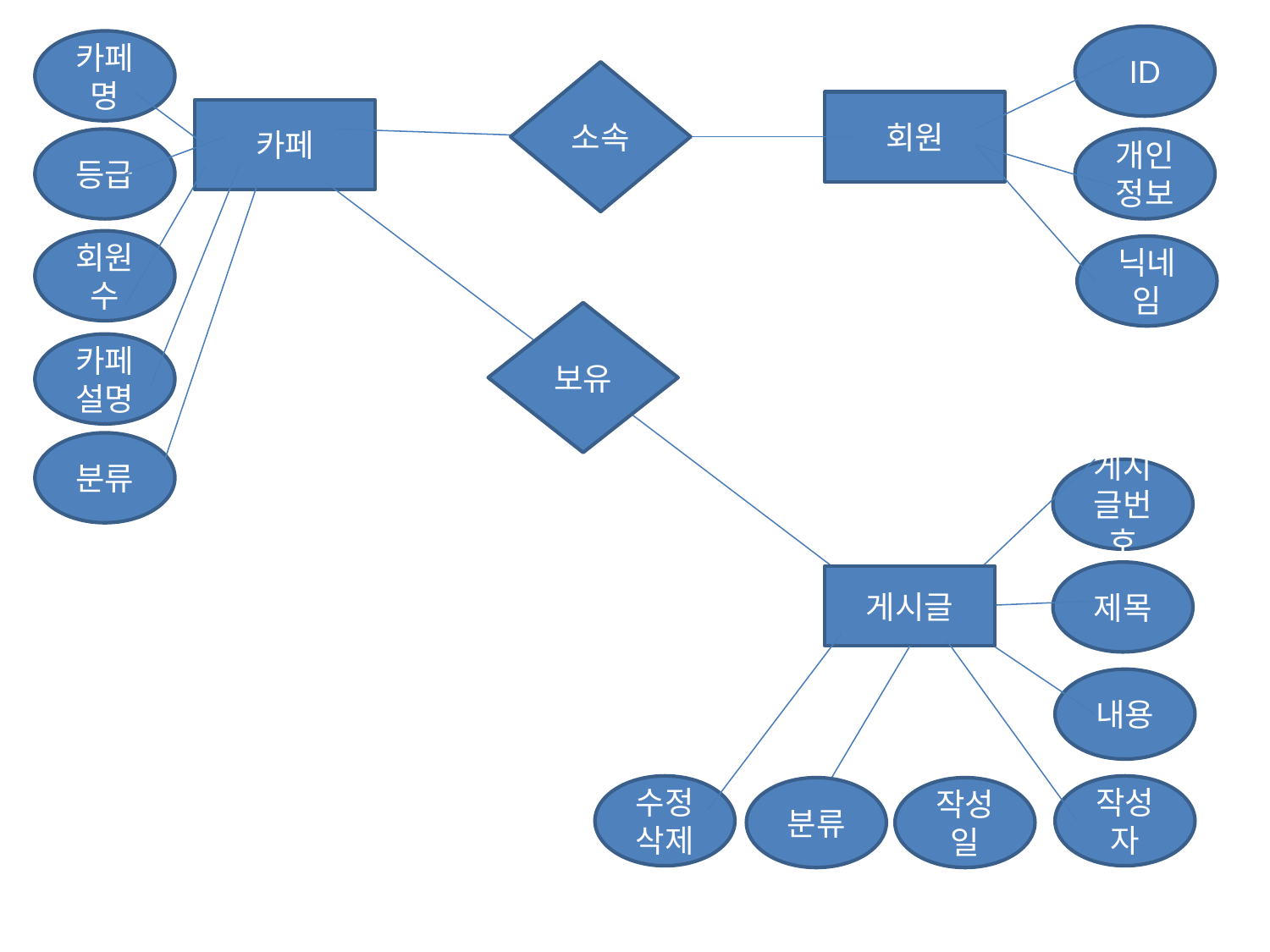

ID
카페명
소속
회원
카페
등급
개인정보
회원수
닉네임
보유
카페설명
분류
게시글번호
제목
게시글
내용
수정삭제
작성자
분류
작성일